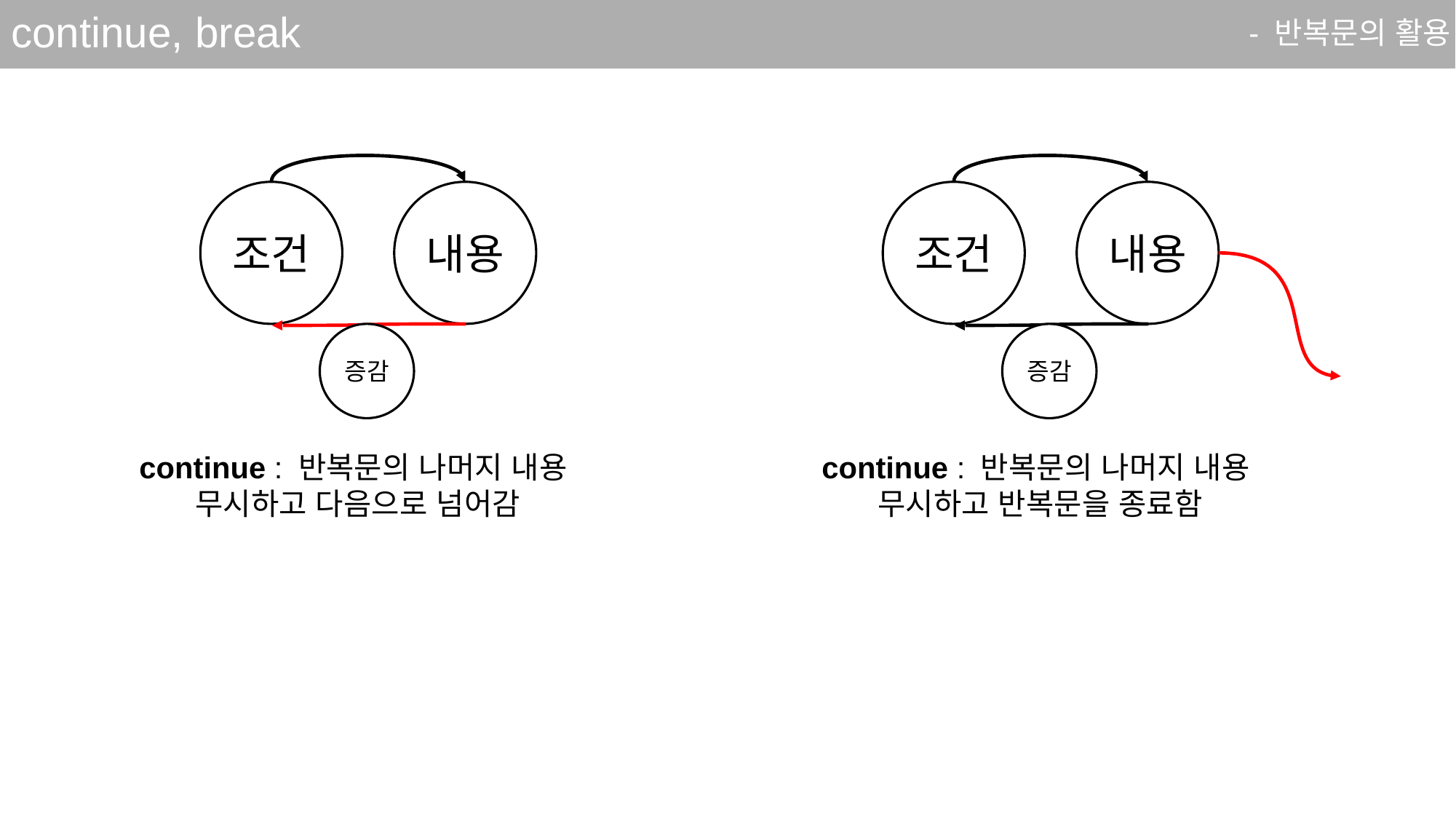

# continue, break
- 반복문의 활용
조건
내용
조건
내용
증감
증감
continue : 반복문의 나머지 내용
무시하고 다음으로 넘어감
continue : 반복문의 나머지 내용
무시하고 반복문을 종료함